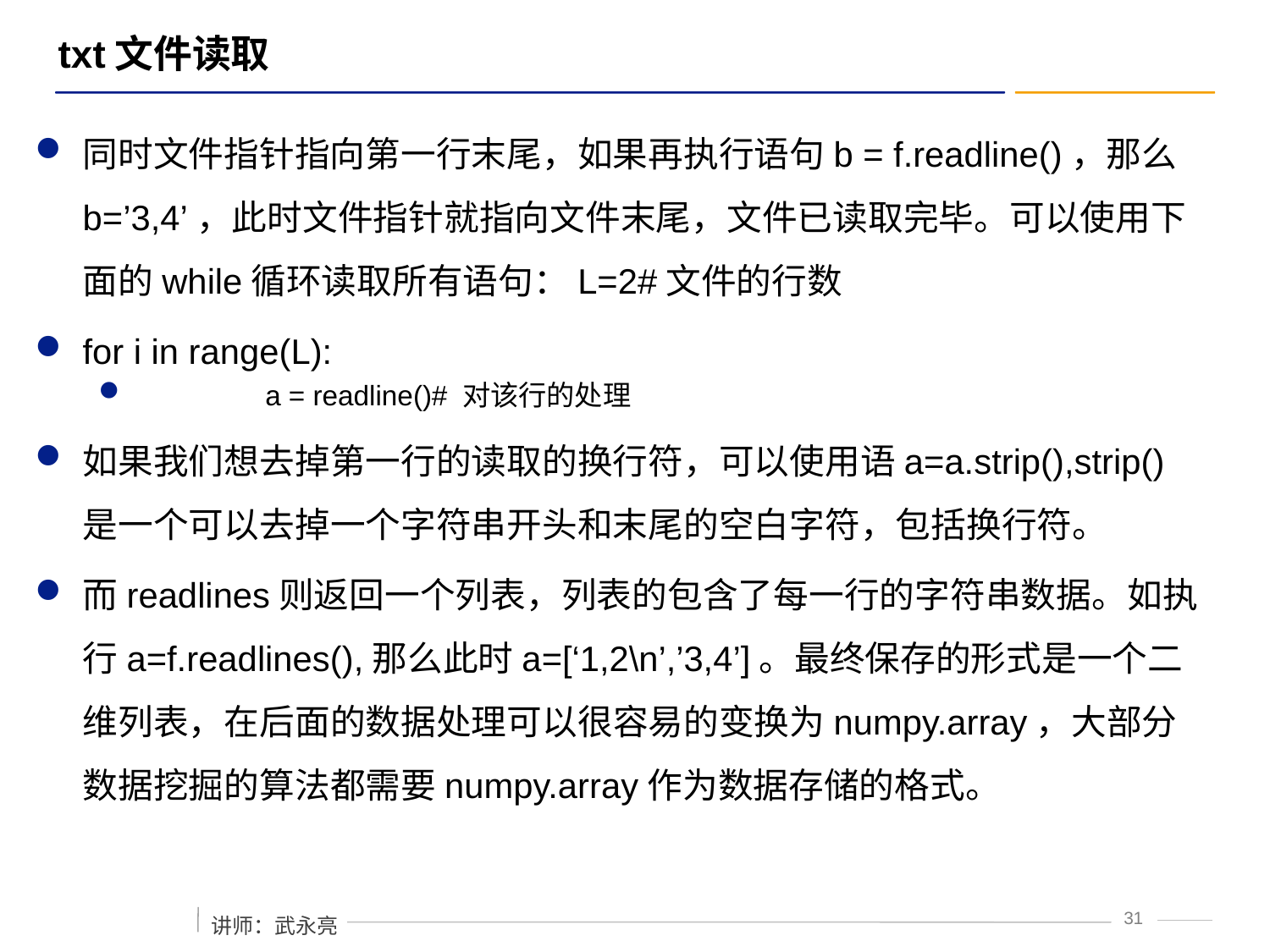

txt文件读取
同时文件指针指向第一行末尾，如果再执行语句b = f.readline()，那么b=’3,4’，此时文件指针就指向文件末尾，文件已读取完毕。可以使用下面的while循环读取所有语句：L=2#文件的行数
for i in range(L):
	a = readline()# 对该行的处理
如果我们想去掉第一行的读取的换行符，可以使用语a=a.strip(),strip()是一个可以去掉一个字符串开头和末尾的空白字符，包括换行符。
而readlines则返回一个列表，列表的包含了每一行的字符串数据。如执行a=f.readlines(),那么此时a=[‘1,2\n’,’3,4’]。最终保存的形式是一个二维列表，在后面的数据处理可以很容易的变换为numpy.array，大部分数据挖掘的算法都需要numpy.array作为数据存储的格式。